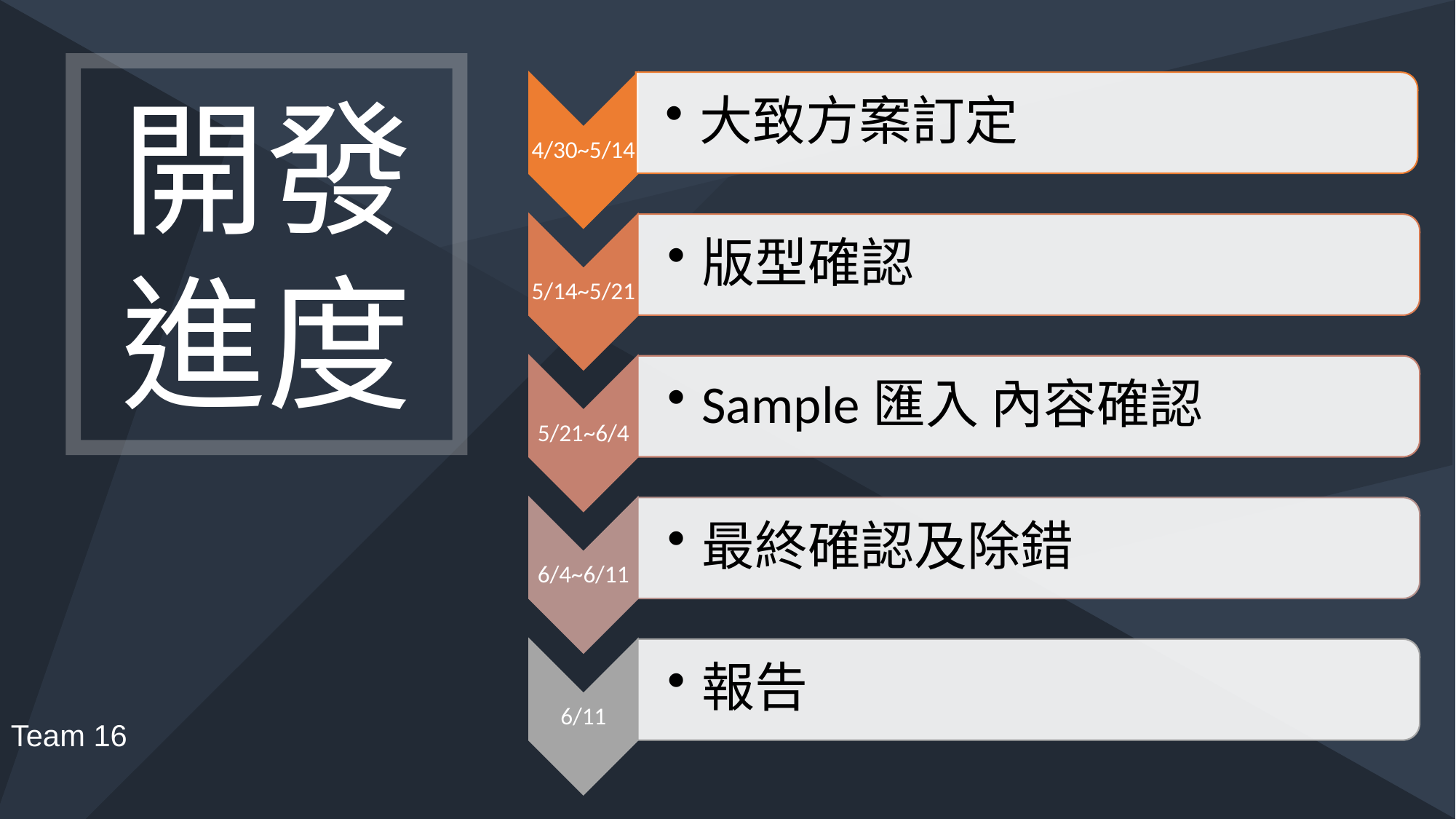

開發進度
4/30~5/14
大致方案訂定
5/14~5/21
版型確認
5/21~6/4
Sample匯入 內容確認
6/4~6/11
最終確認及除錯
6/11
報告
Team 16